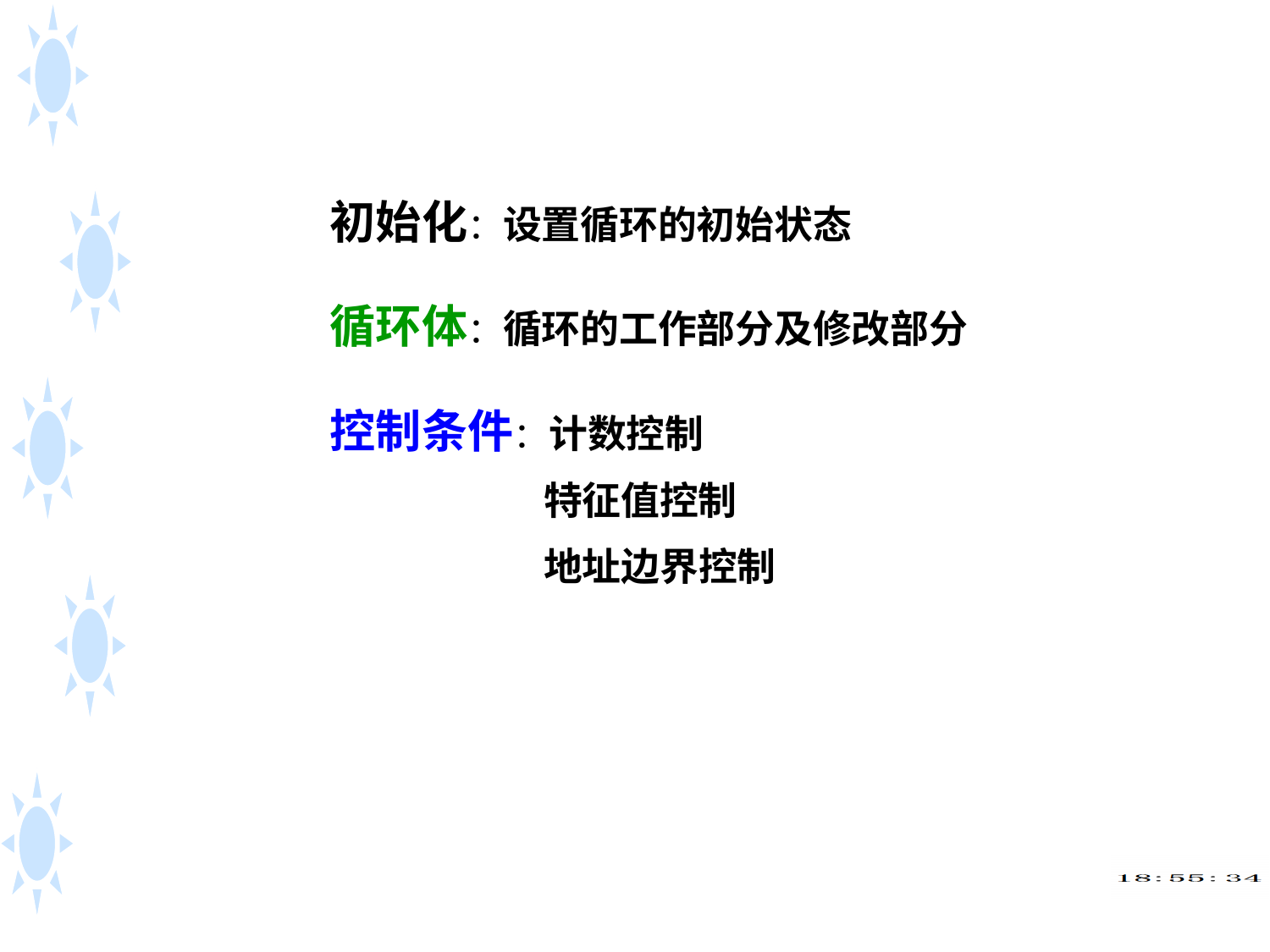

初始化：设置循环的初始状态
循环体：循环的工作部分及修改部分
控制条件：计数控制
                       特征值控制
                       地址边界控制